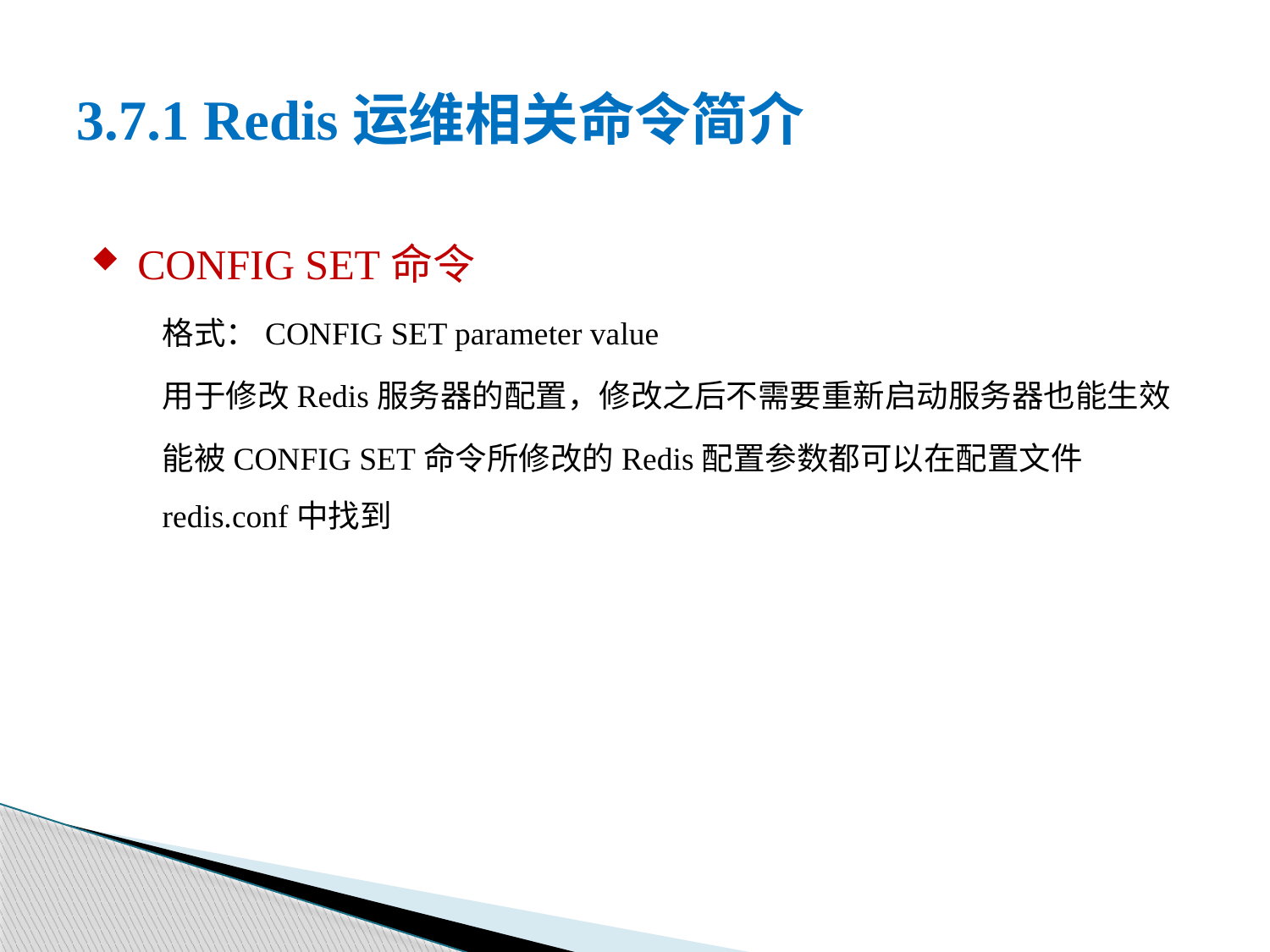

# 3.7.1 Redis运维相关命令简介
 CONFIG SET命令
格式：CONFIG SET parameter value
用于修改Redis服务器的配置，修改之后不需要重新启动服务器也能生效
能被CONFIG SET命令所修改的Redis配置参数都可以在配置文件redis.conf中找到